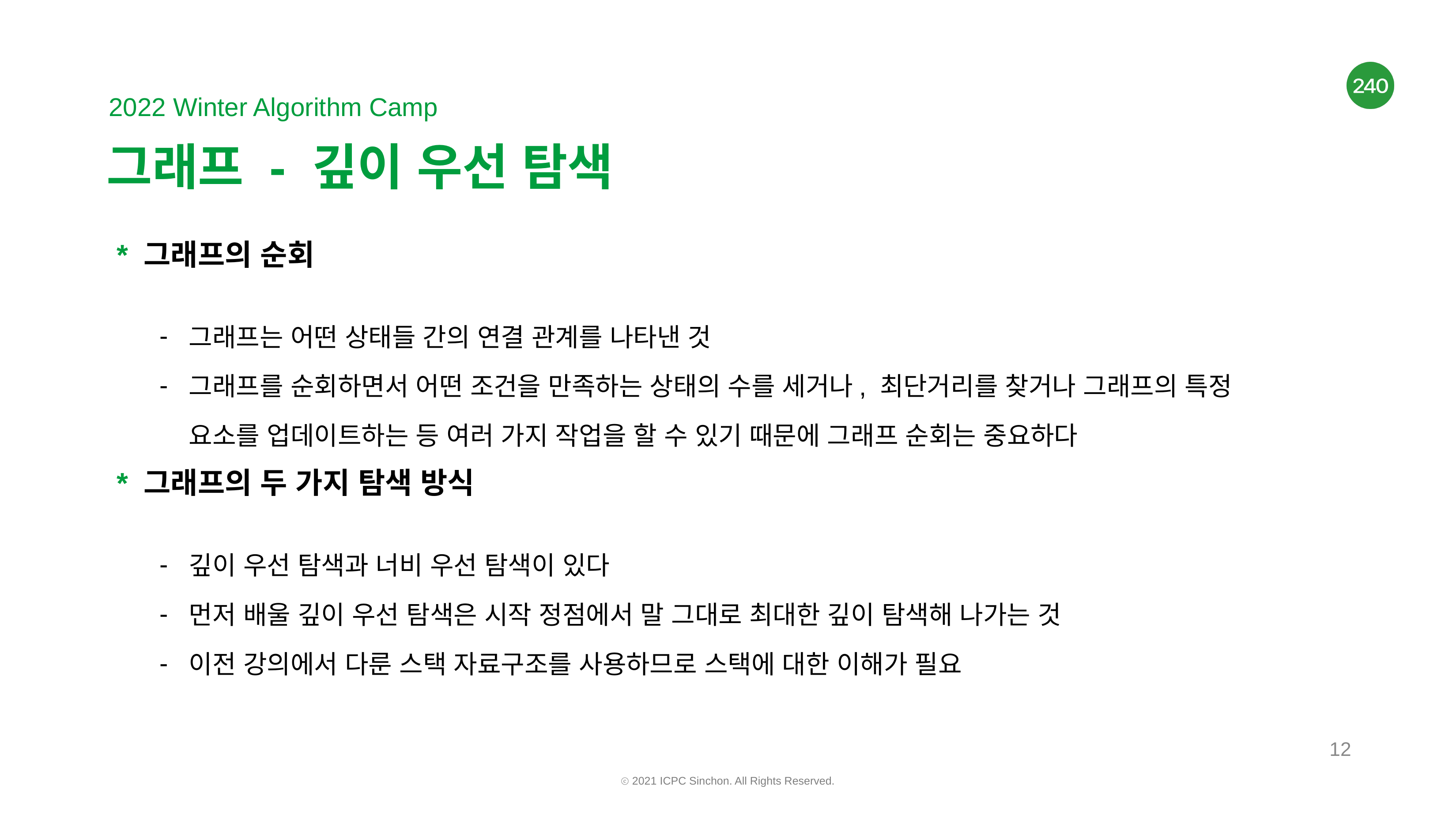

# 그래프 - 깊이 우선 탐색
* 그래프의 순회
그래프는 어떤 상태들 간의 연결 관계를 나타낸 것
그래프를 순회하면서 어떤 조건을 만족하는 상태의 수를 세거나, 최단거리를 찾거나 그래프의 특정 요소를 업데이트하는 등 여러 가지 작업을 할 수 있기 때문에 그래프 순회는 중요하다
* 그래프의 두 가지 탐색 방식
깊이 우선 탐색과 너비 우선 탐색이 있다
먼저 배울 깊이 우선 탐색은 시작 정점에서 말 그대로 최대한 깊이 탐색해 나가는 것
이전 강의에서 다룬 스택 자료구조를 사용하므로 스택에 대한 이해가 필요
12
ⓒ 2021 ICPC Sinchon. All Rights Reserved.